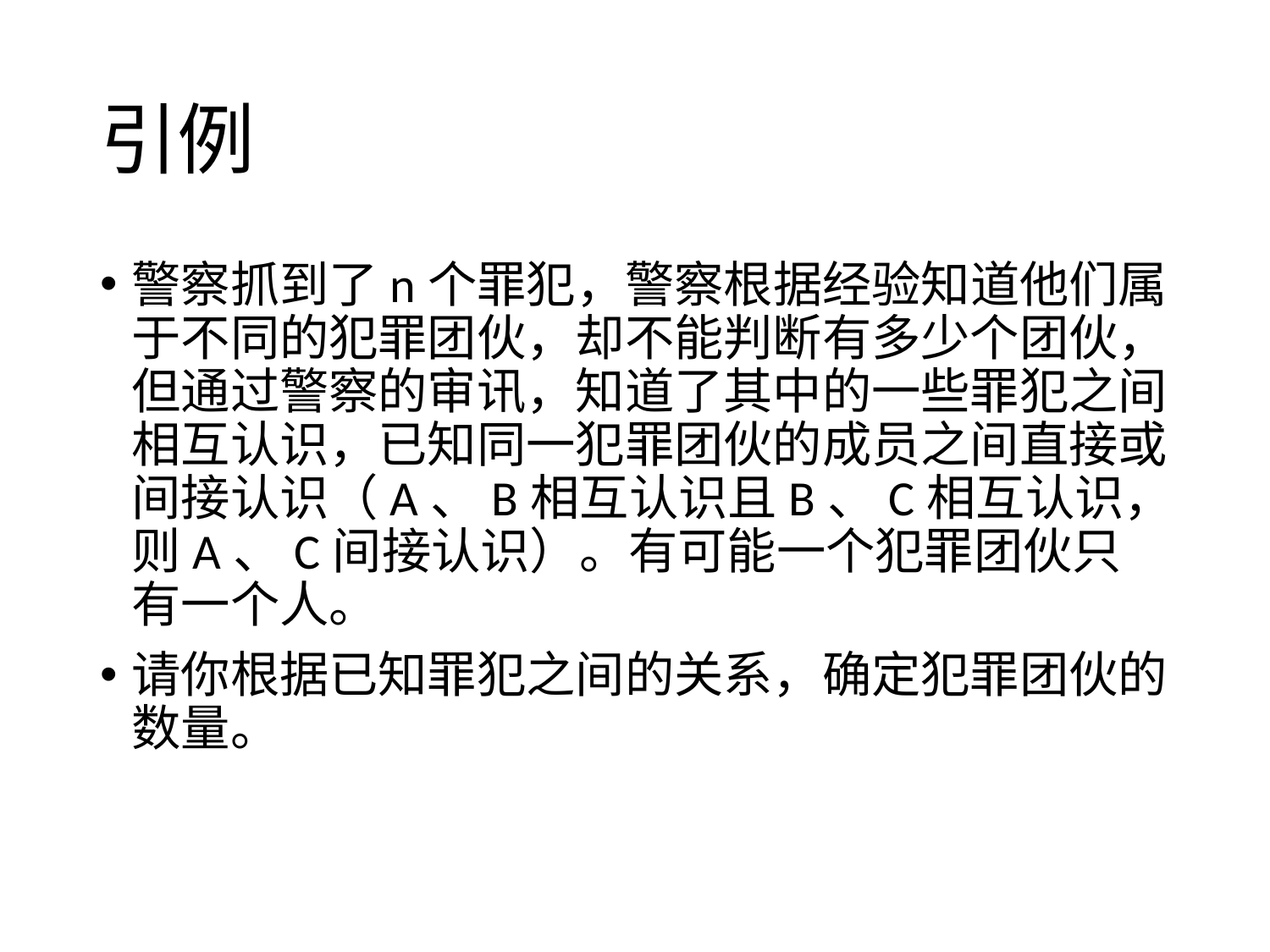

# 引例
警察抓到了n个罪犯，警察根据经验知道他们属于不同的犯罪团伙，却不能判断有多少个团伙，但通过警察的审讯，知道了其中的一些罪犯之间相互认识，已知同一犯罪团伙的成员之间直接或间接认识（A、B相互认识且B、C相互认识，则A、C间接认识）。有可能一个犯罪团伙只有一个人。
请你根据已知罪犯之间的关系，确定犯罪团伙的数量。